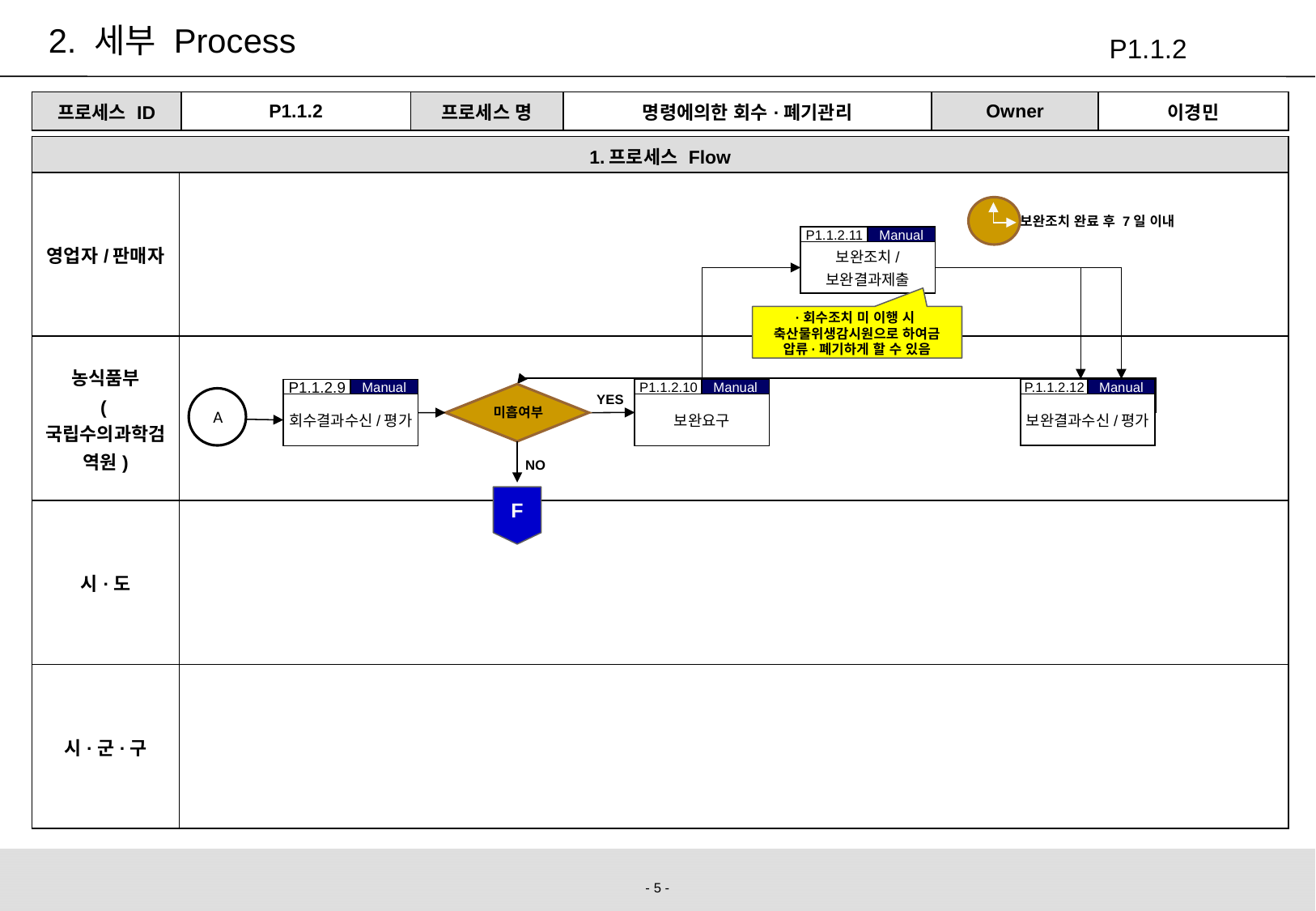

# 2. 세부 Process
P1.1.2
| 프로세스 ID | P1.1.2 | 프로세스 명 | 명령에의한 회수·폐기관리 | Owner | 이경민 |
| --- | --- | --- | --- | --- | --- |
| 1.프로세스 Flow |  |
| --- | --- |
| 영업자/판매자 |  |
| 농식품부 (국립수의과학검역원) |  |
| 시·도 |  |
| 시·군·구 |  |
보완조치 완료 후 7일 이내

P1.1.2.11
Manual
보완조치/
보완결과제출

·회수조치 미 이행 시
축산물위생감시원으로 하여금
압류·폐기하게 할 수 있음
P.1.1.2.12
Manual
보완결과수신/평가

P1.1.2.10
Manual
보완요구

P1.1.2.9
Manual
회수결과수신/평가

미흡여부
YES

A
NO
F